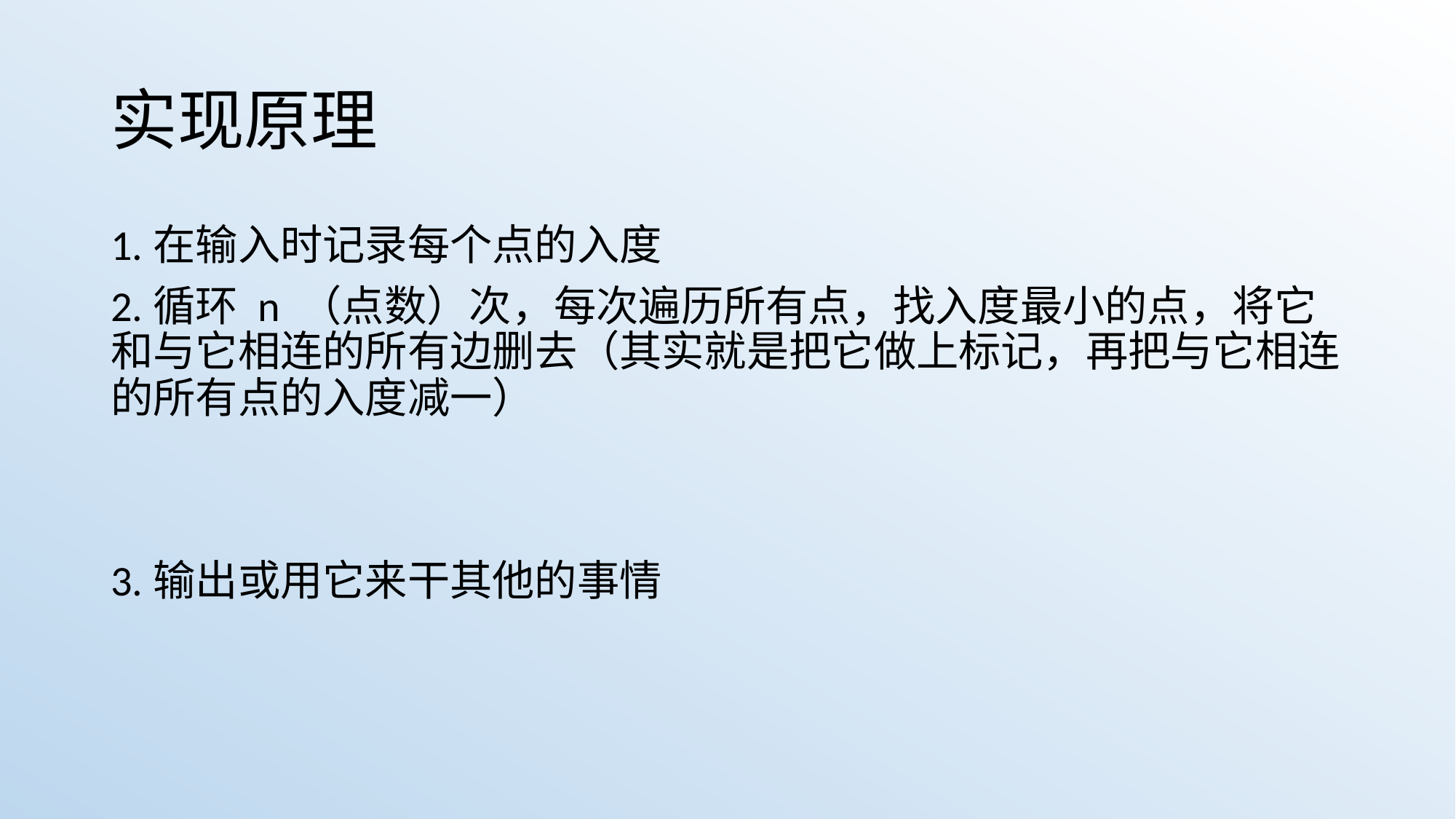

# 实现原理
1.在输入时记录每个点的入度
2.循环 n （点数）次，每次遍历所有点，找入度最小的点，将它和与它相连的所有边删去（其实就是把它做上标记，再把与它相连的所有点的入度减一）

3.输出或用它来干其他的事情